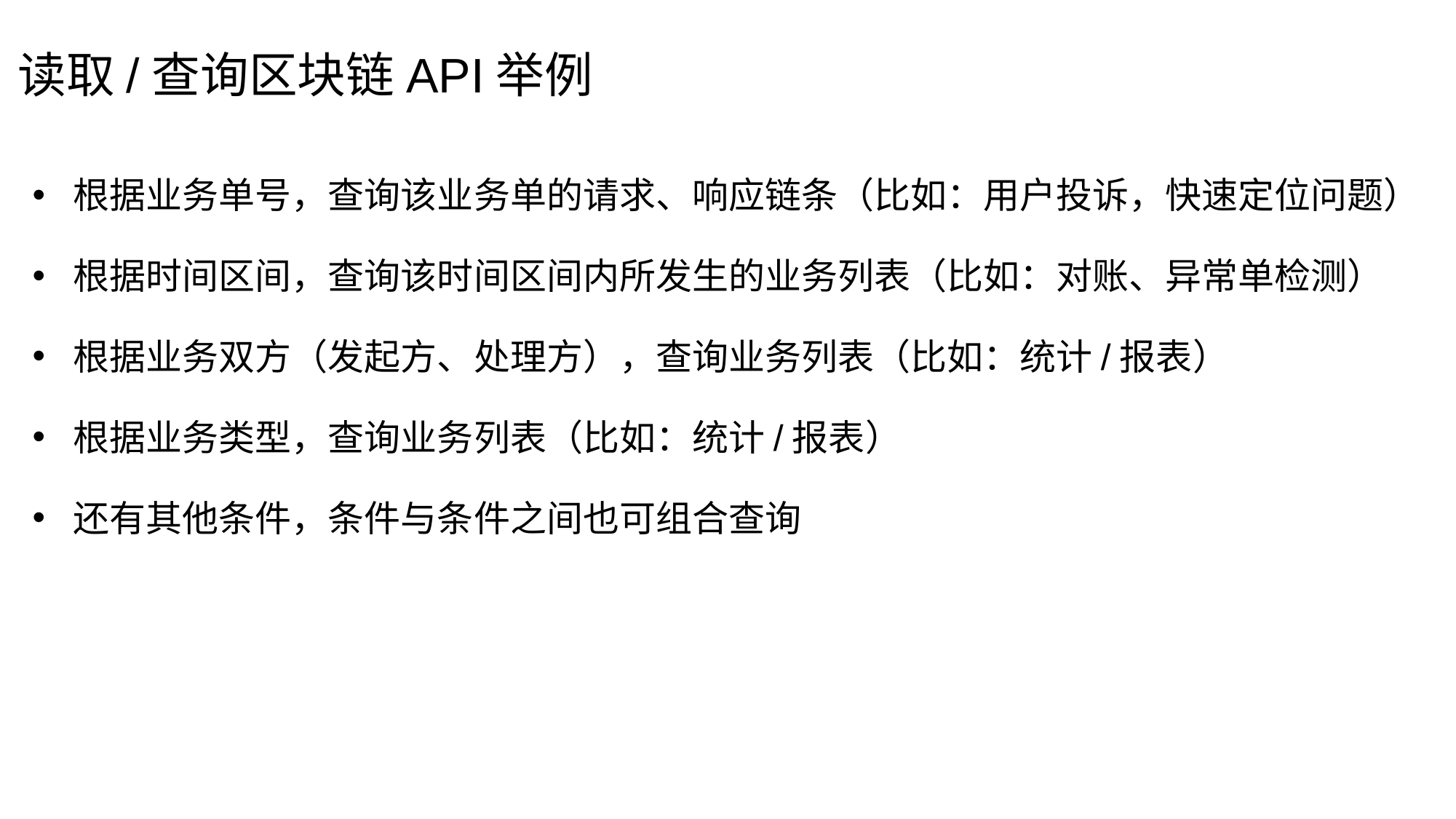

# 读取/查询区块链API举例
根据业务单号，查询该业务单的请求、响应链条（比如：用户投诉，快速定位问题）
根据时间区间，查询该时间区间内所发生的业务列表（比如：对账、异常单检测）
根据业务双方（发起方、处理方），查询业务列表（比如：统计/报表）
根据业务类型，查询业务列表（比如：统计/报表）
还有其他条件，条件与条件之间也可组合查询